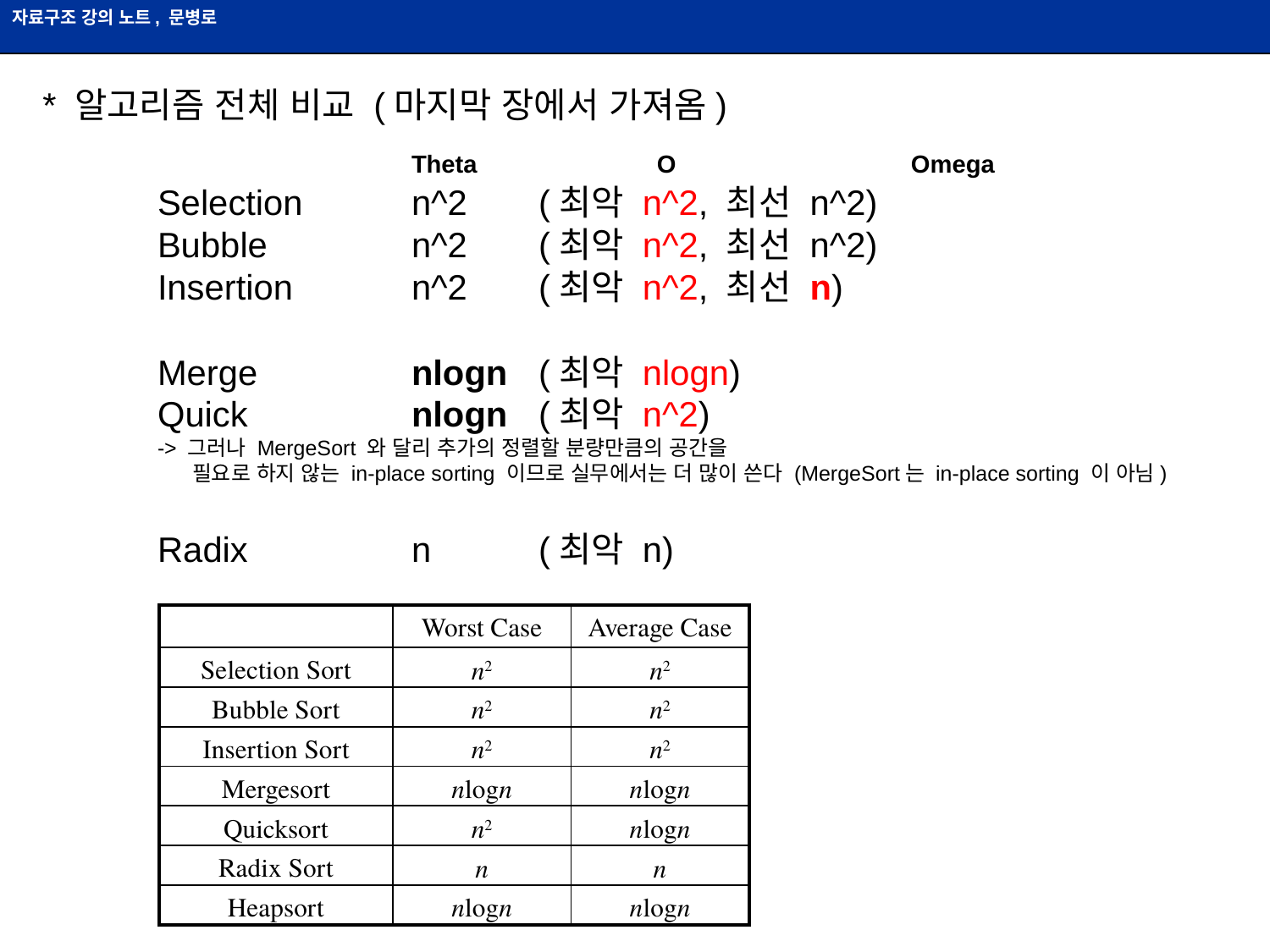

* 알고리즘 전체 비교 (마지막 장에서 가져옴)
	          	Theta	                 O	                 Omega
Selection	n^2 	(최악 n^2, 최선 n^2)
Bubble		n^2 	(최악 n^2, 최선 n^2)
Insertion	n^2 	(최악 n^2, 최선 n)

Merge 		nlogn 	(최악 nlogn)
Quick 		nlogn 	(최악 n^2)
-> 그러나 MergeSort 와 달리 추가의 정렬할 분량만큼의 공간을
     필요로 하지 않는 in-place sorting 이므로 실무에서는 더 많이 쓴다 (MergeSort는 in-place sorting 이 아님)

Radix		n 	(최악 n)
|  | Worst Case | Average Case |
| --- | --- | --- |
| Selection Sort | n2 | n2 |
| Bubble Sort | n2 | n2 |
| Insertion Sort | n2 | n2 |
| Mergesort | nlogn | nlogn |
| Quicksort | n2 | nlogn |
| Radix Sort | n | n |
| Heapsort | nlogn | nlogn |